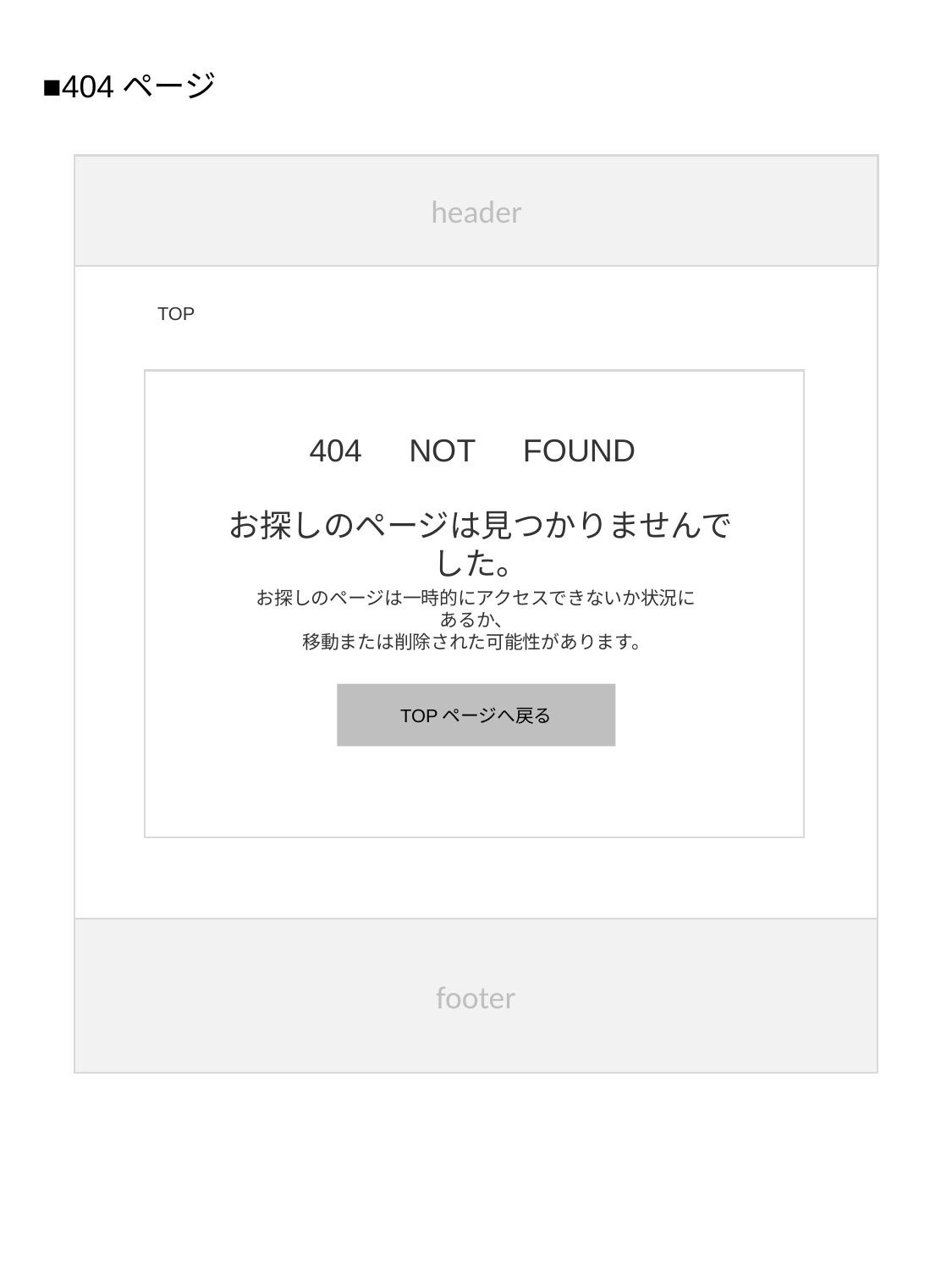

■404ページ
header

TOP

404　NOT　FOUND
お探しのページは見つかりませんでした。
お探しのページは一時的にアクセスできないか状況にあるか、
移動または削除された可能性があります。
TOPページへ戻る
footer